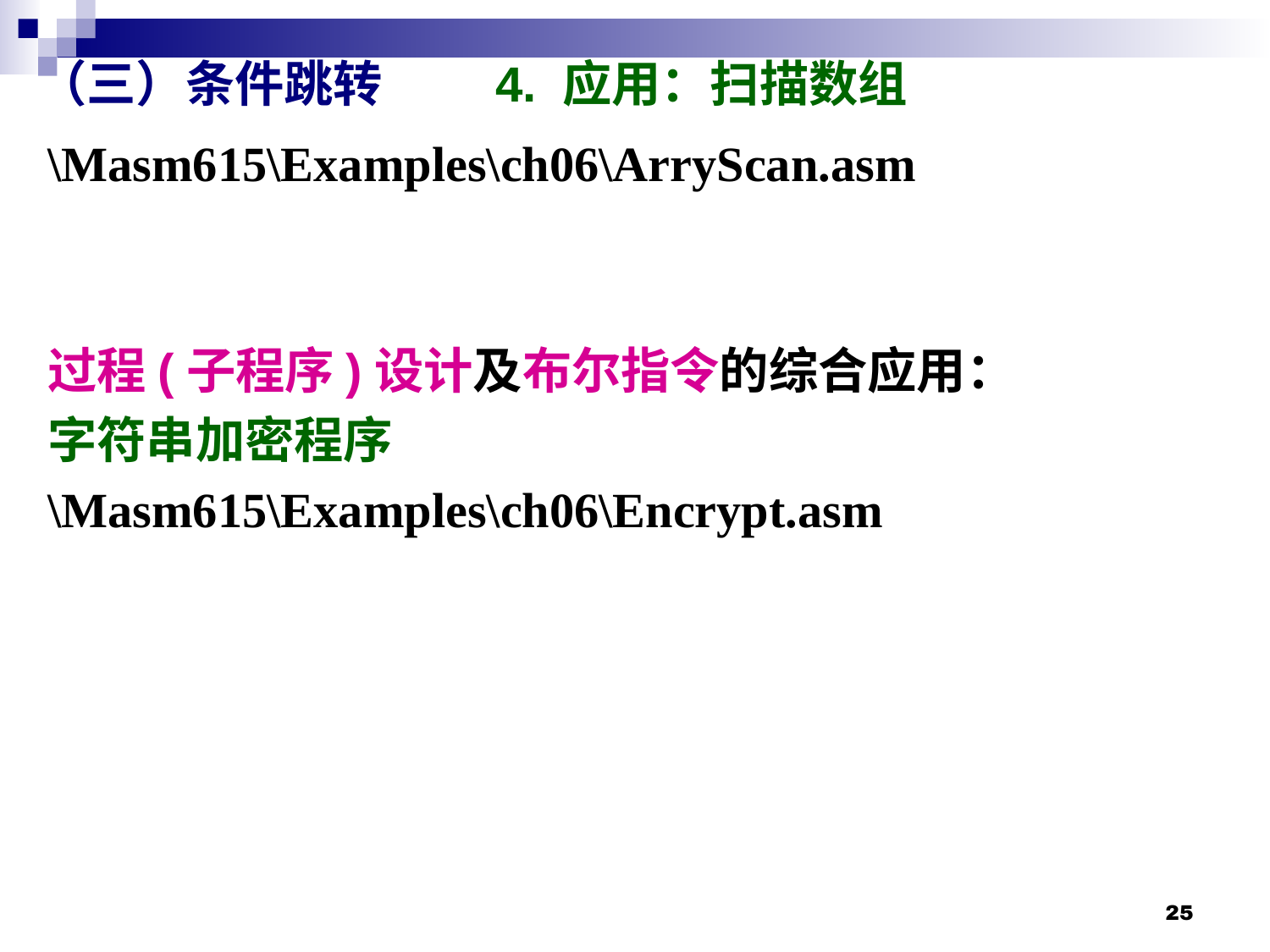

# （三）条件跳转         4. 应用：扫描数组
\Masm615\Examples\ch06\ArryScan.asm

过程(子程序)设计及布尔指令的综合应用：
字符串加密程序
\Masm615\Examples\ch06\Encrypt.asm
25